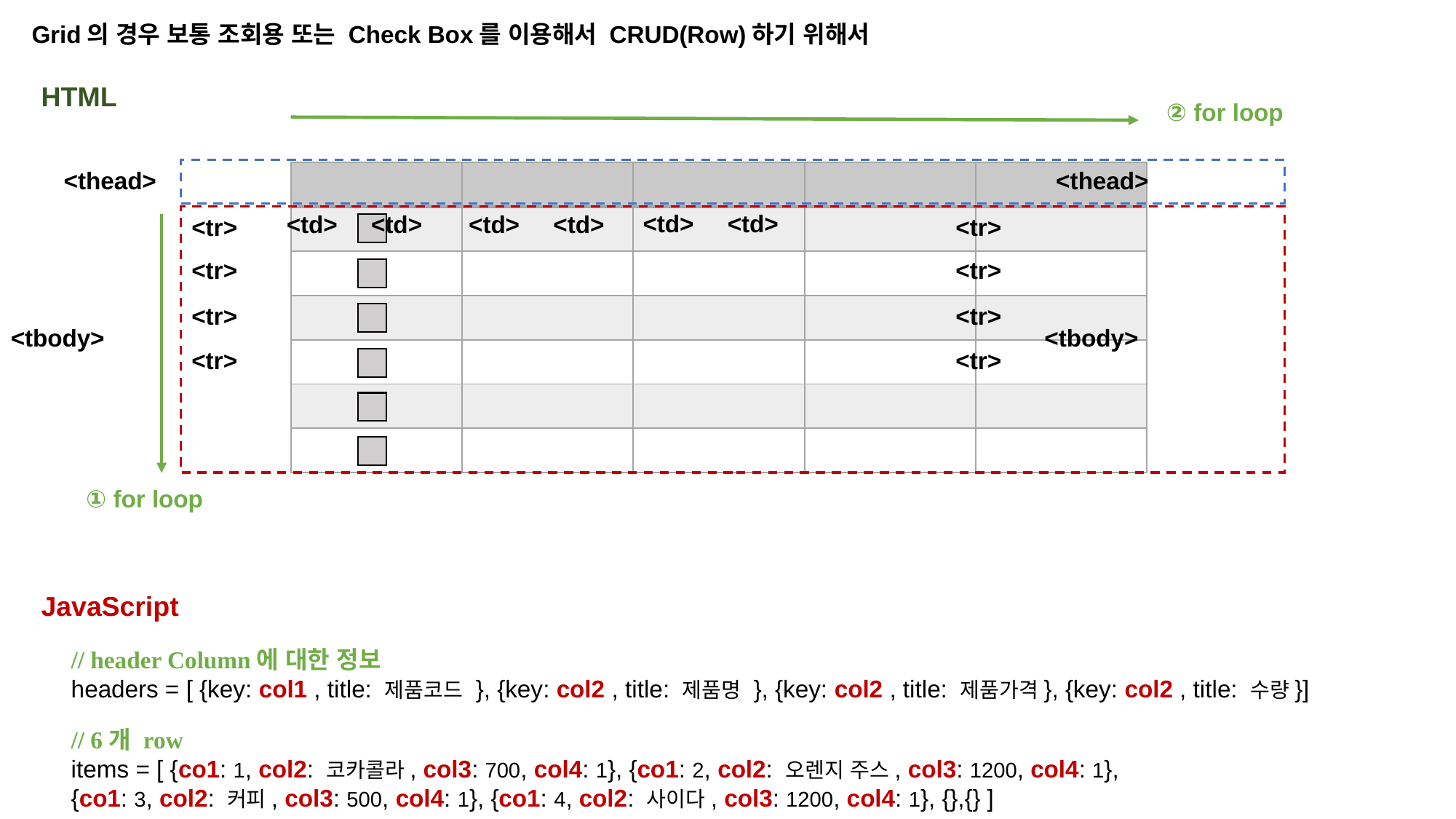

Grid의 경우 보통 조회용 또는 Check Box를 이용해서 CRUD(Row)하기 위해서
HTML
② for loop

<thead>                                                                                                                                      <thead>
|  |  |  |  |  |
| --- | --- | --- | --- | --- |
|  |  |  |  |  |
|  |  |  |  |  |
|  |  |  |  |  |
|  |  |  |  |  |
|  |  |  |  |  |
|  |  |  |  |  |
<td>     <td>
<td>     <td>
<td>     <td>

<tr>                                                                                                           <tr>

<tr>                                                                                                           <tr>

<tr>                                                                                                           <tr>

<tbody>                                                                                                                                            <tbody>
<tr>                                                                                                           <tr>

① for loop
JavaScript
// header Column에 대한 정보
headers = [ {key: col1 , title: 제품코드 }, {key: col2 , title: 제품명 }, {key: col2 , title: 제품가격}, {key: col2 , title: 수량}]
// 6개 row
items = [ {co1: 1, col2: 코카콜라, col3: 700, col4: 1}, {co1: 2, col2: 오렌지 주스, col3: 1200, col4: 1},
{co1: 3, col2: 커피, col3: 500, col4: 1}, {co1: 4, col2: 사이다, col3: 1200, col4: 1}, {},{} ]